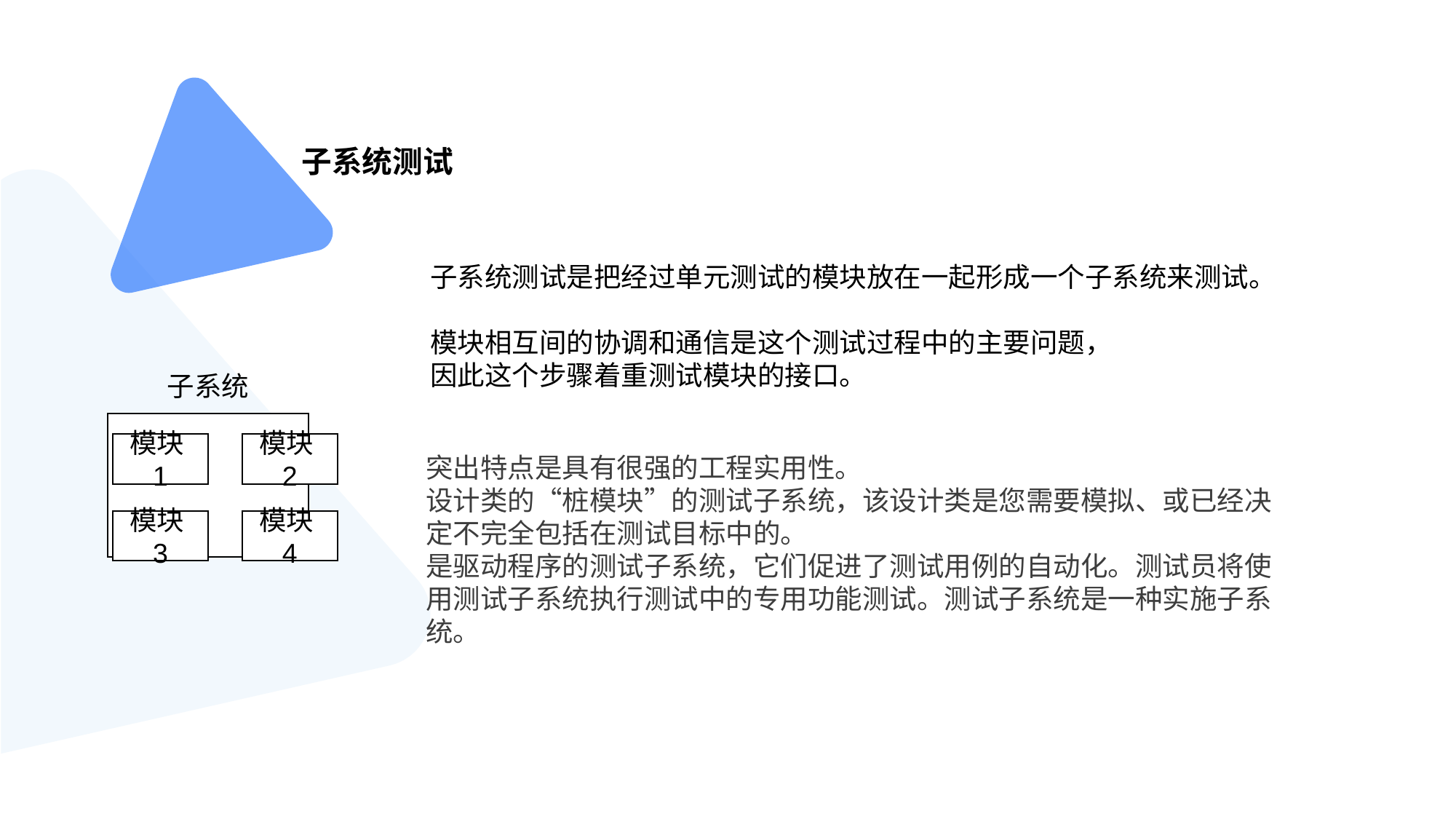

子系统测试

子系统测试是把经过单元测试的模块放在一起形成一个子系统来测试。

模块相互间的协调和通信是这个测试过程中的主要问题，
因此这个步骤着重测试模块的接口。
子系统

模块2
模块1
突出特点是具有很强的工程实用性。
设计类的“桩模块”的测试子系统，该设计类是您需要模拟、或已经决定不完全包括在测试目标中的。
是驱动程序的测试子系统，它们促进了测试用例的自动化。测试员将使用测试子系统执行测试中的专用功能测试。测试子系统是一种实施子系统。
模块3
模块4